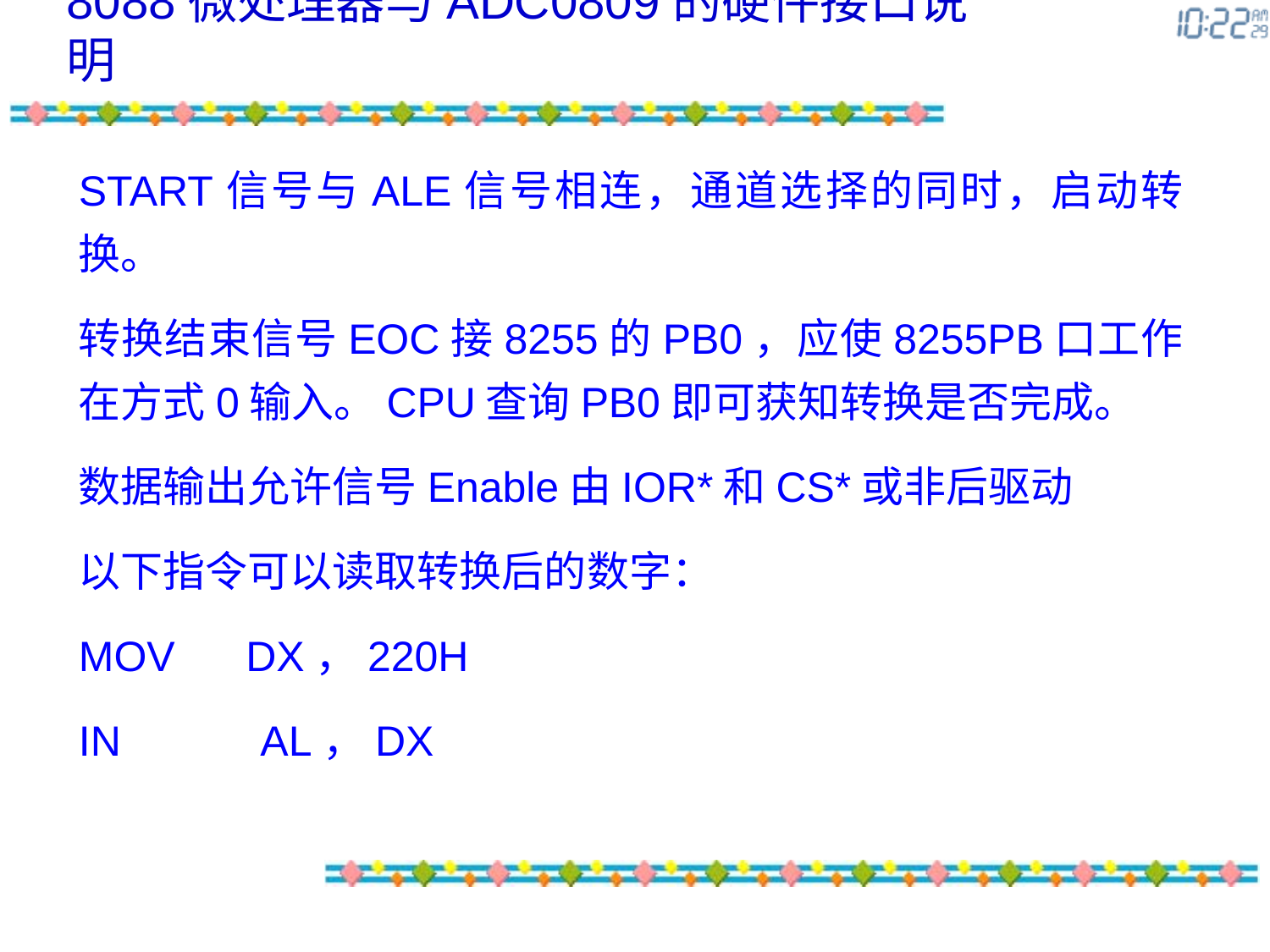

8088微处理器与ADC0809的硬件接口说明
START信号与ALE信号相连，通道选择的同时，启动转换。
转换结束信号EOC接8255的PB0，应使8255PB口工作在方式0输入。CPU查询PB0即可获知转换是否完成。
数据输出允许信号Enable由IOR*和CS*或非后驱动
以下指令可以读取转换后的数字：
MOV      DX，220H
IN            AL，DX